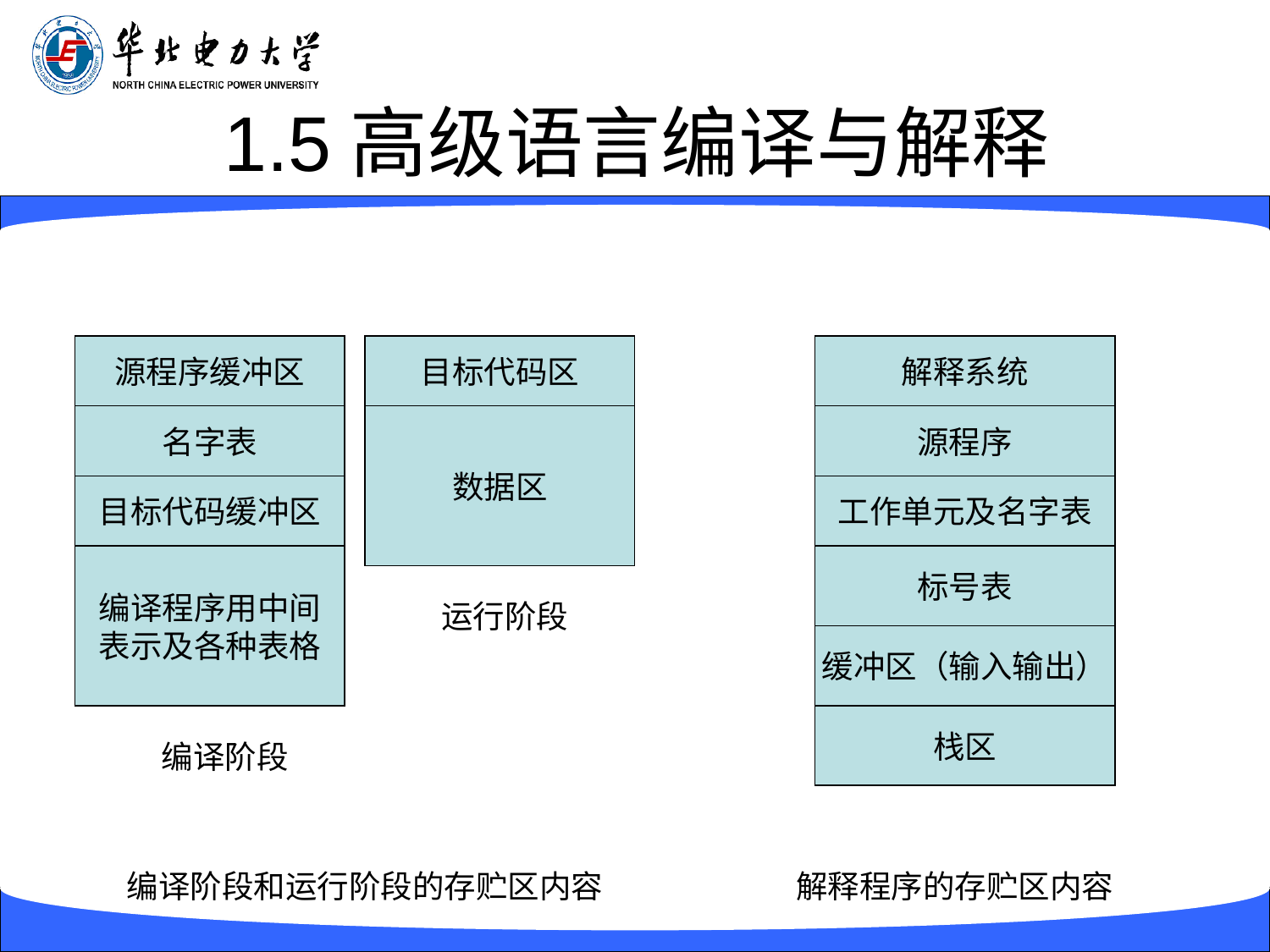

# 1.5高级语言编译与解释
目标代码区
源程序缓冲区
解释系统
名字表
数据区
源程序
目标代码缓冲区
工作单元及名字表
编译程序用中间表示及各种表格
标号表
运行阶段
缓冲区（输入输出）
栈区
编译阶段
编译阶段和运行阶段的存贮区内容
解释程序的存贮区内容